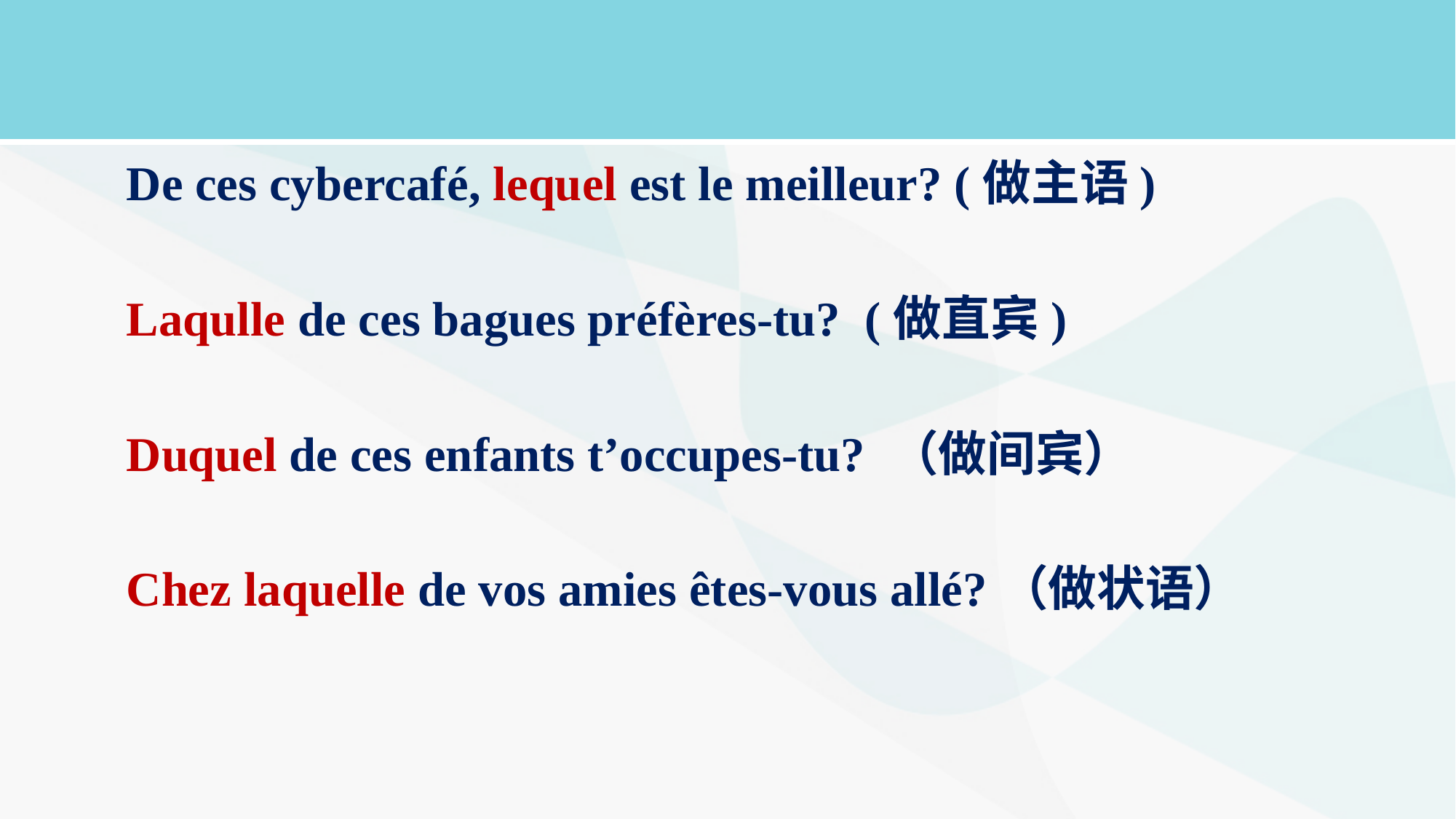

#
De ces cybercafé, lequel est le meilleur? (做主语)

Laqulle de ces bagues préfères-tu?  (做直宾)

Duquel de ces enfants t’occupes-tu? （做间宾）

Chez laquelle de vos amies êtes-vous allé?（做状语）